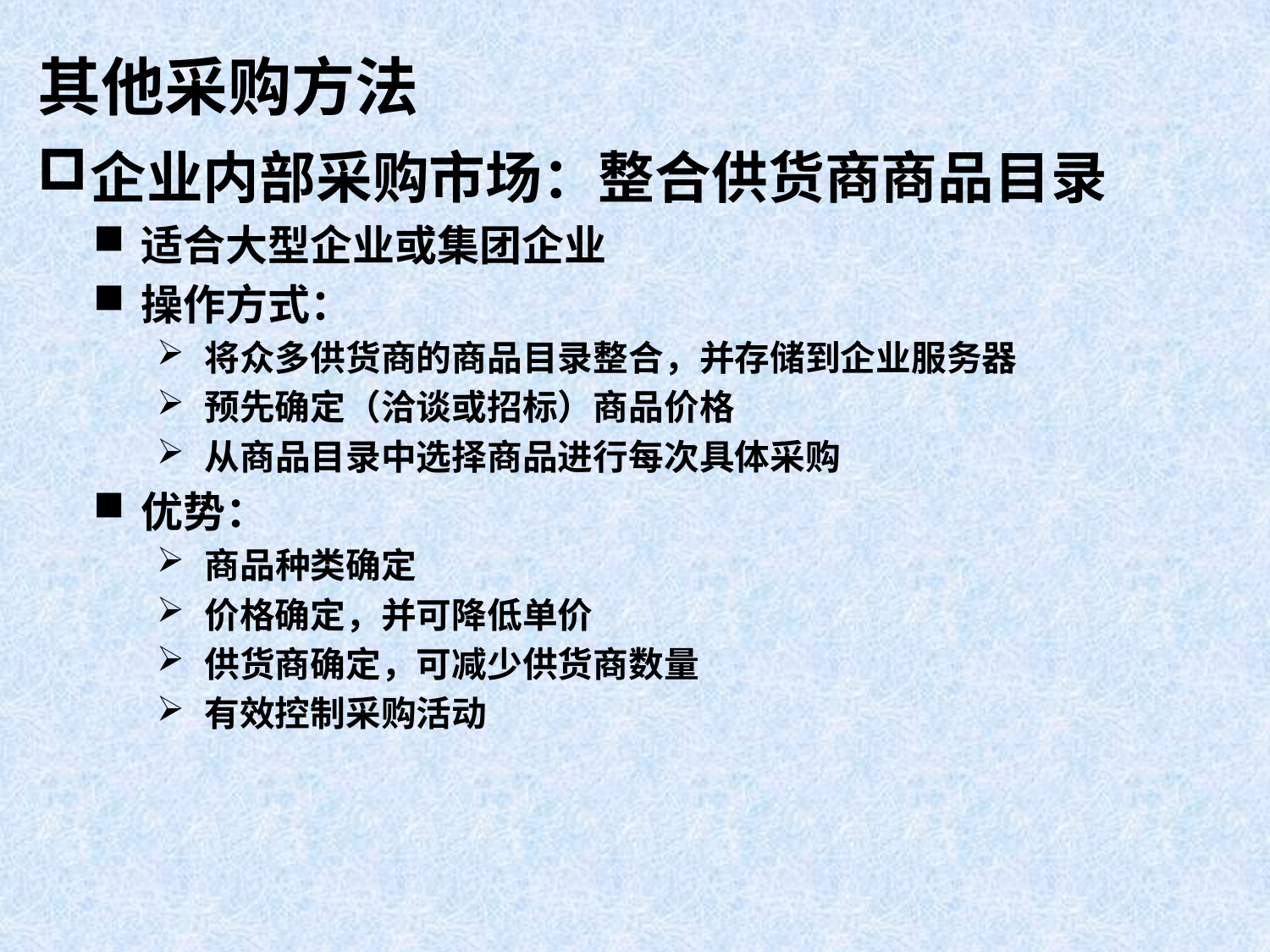

# 其他采购方法
企业内部采购市场：整合供货商商品目录
适合大型企业或集团企业
操作方式：
将众多供货商的商品目录整合，并存储到企业服务器
预先确定（洽谈或招标）商品价格
从商品目录中选择商品进行每次具体采购
优势：
商品种类确定
价格确定，并可降低单价
供货商确定，可减少供货商数量
有效控制采购活动